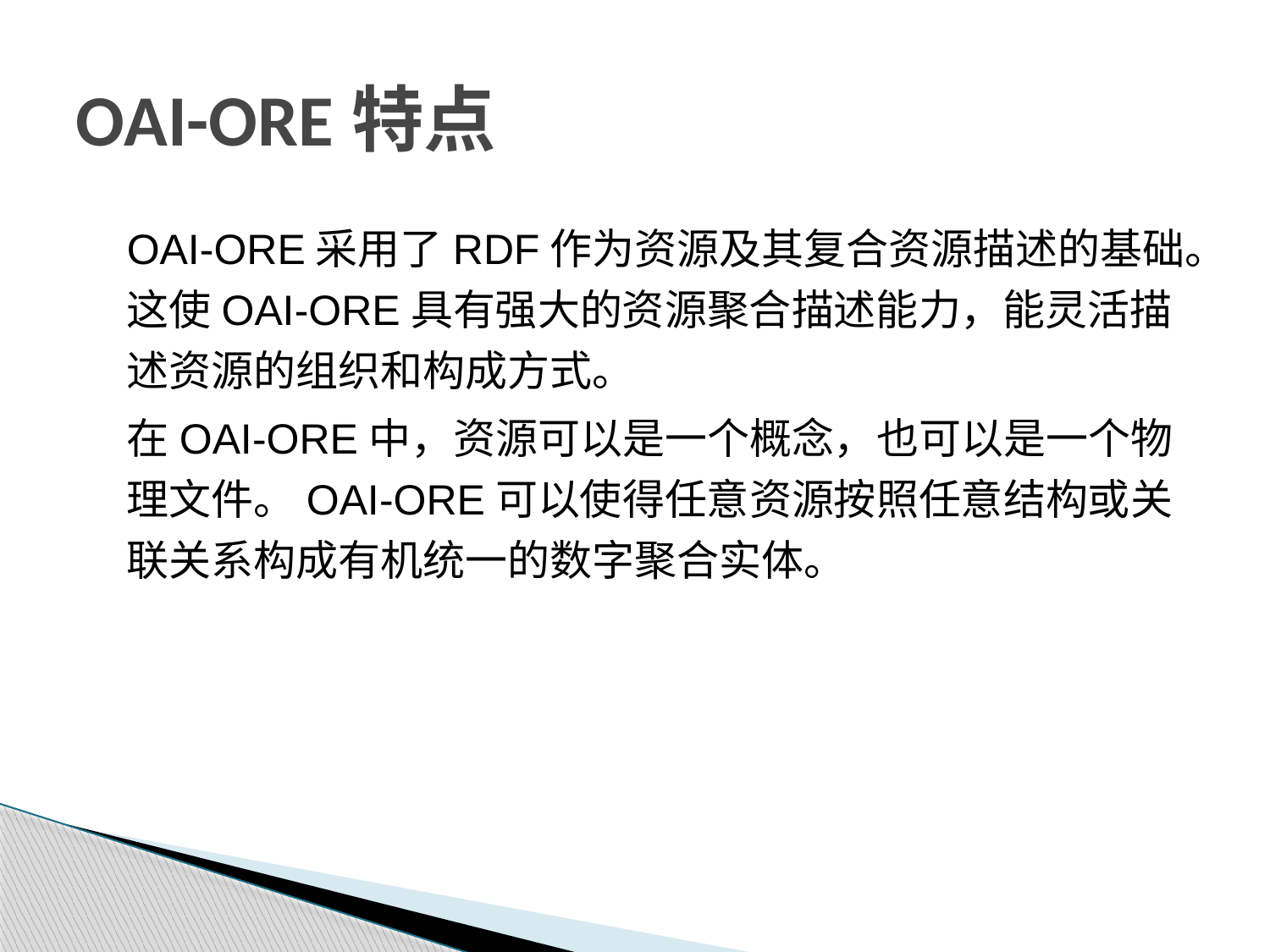

# OAI-ORE特点
 	OAI-ORE采用了RDF作为资源及其复合资源描述的基础。这使OAI-ORE具有强大的资源聚合描述能力，能灵活描述资源的组织和构成方式。
	在OAI-ORE中，资源可以是一个概念，也可以是一个物理文件。OAI-ORE可以使得任意资源按照任意结构或关联关系构成有机统一的数字聚合实体。